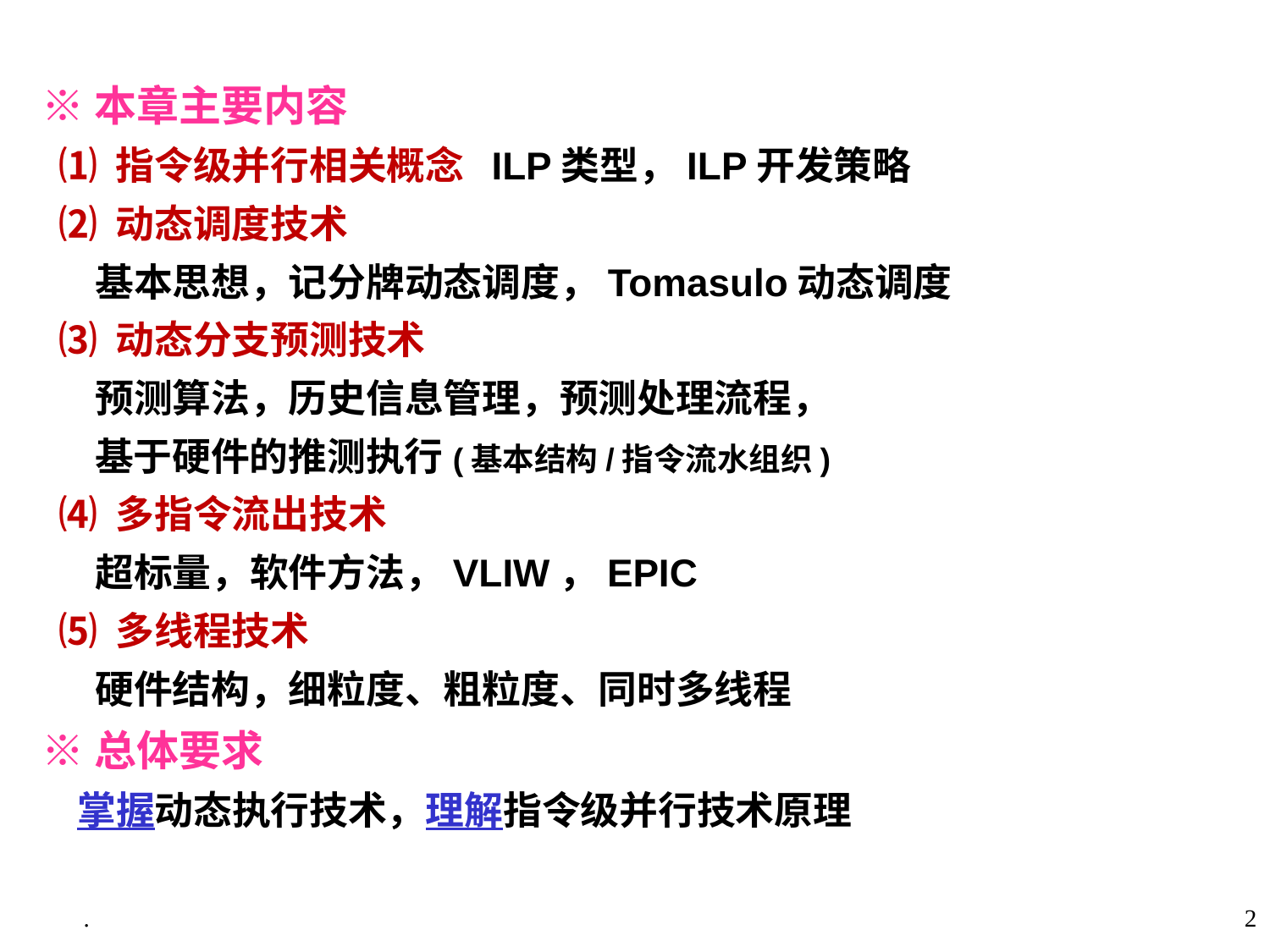

※本章主要内容
   ⑴ 指令级并行相关概念  ILP类型，ILP开发策略
   ⑵ 动态调度技术
      基本思想，记分牌动态调度，Tomasulo动态调度
   ⑶ 动态分支预测技术
      预测算法，历史信息管理，预测处理流程，
      基于硬件的推测执行(基本结构/指令流水组织)
   ⑷ 多指令流出技术
      超标量，软件方法，VLIW，EPIC
   ⑸ 多线程技术
      硬件结构，细粒度、粗粒度、同时多线程
 ※总体要求
    掌握动态执行技术，理解指令级并行技术原理
.
2